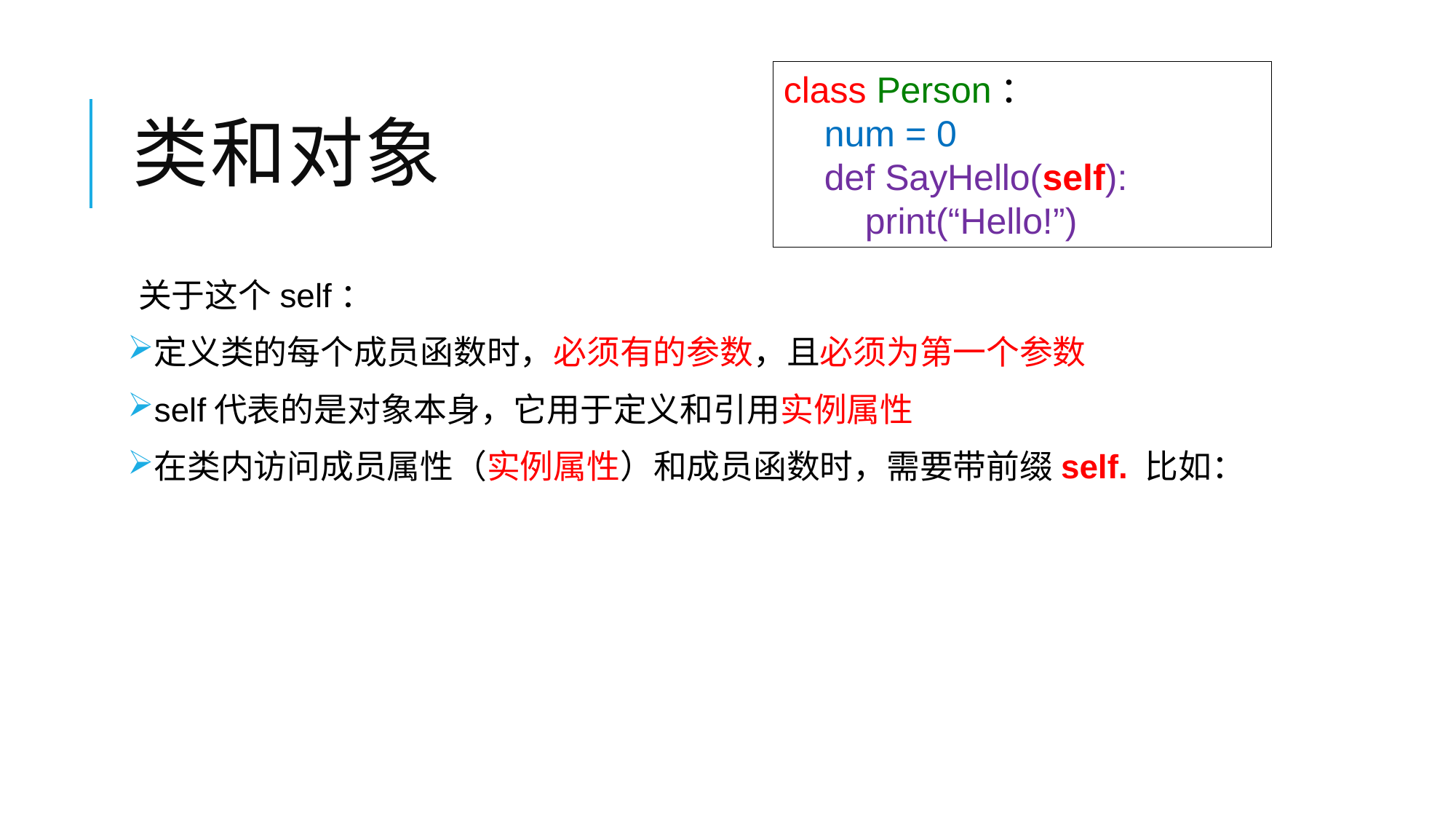

class Person：
    num = 0
    def SayHello(self):
        print(“Hello!”)
# 类和对象
关于这个self：
定义类的每个成员函数时，必须有的参数，且必须为第一个参数
self代表的是对象本身，它用于定义和引用实例属性
在类内访问成员属性（实例属性）和成员函数时，需要带前缀self. 比如：